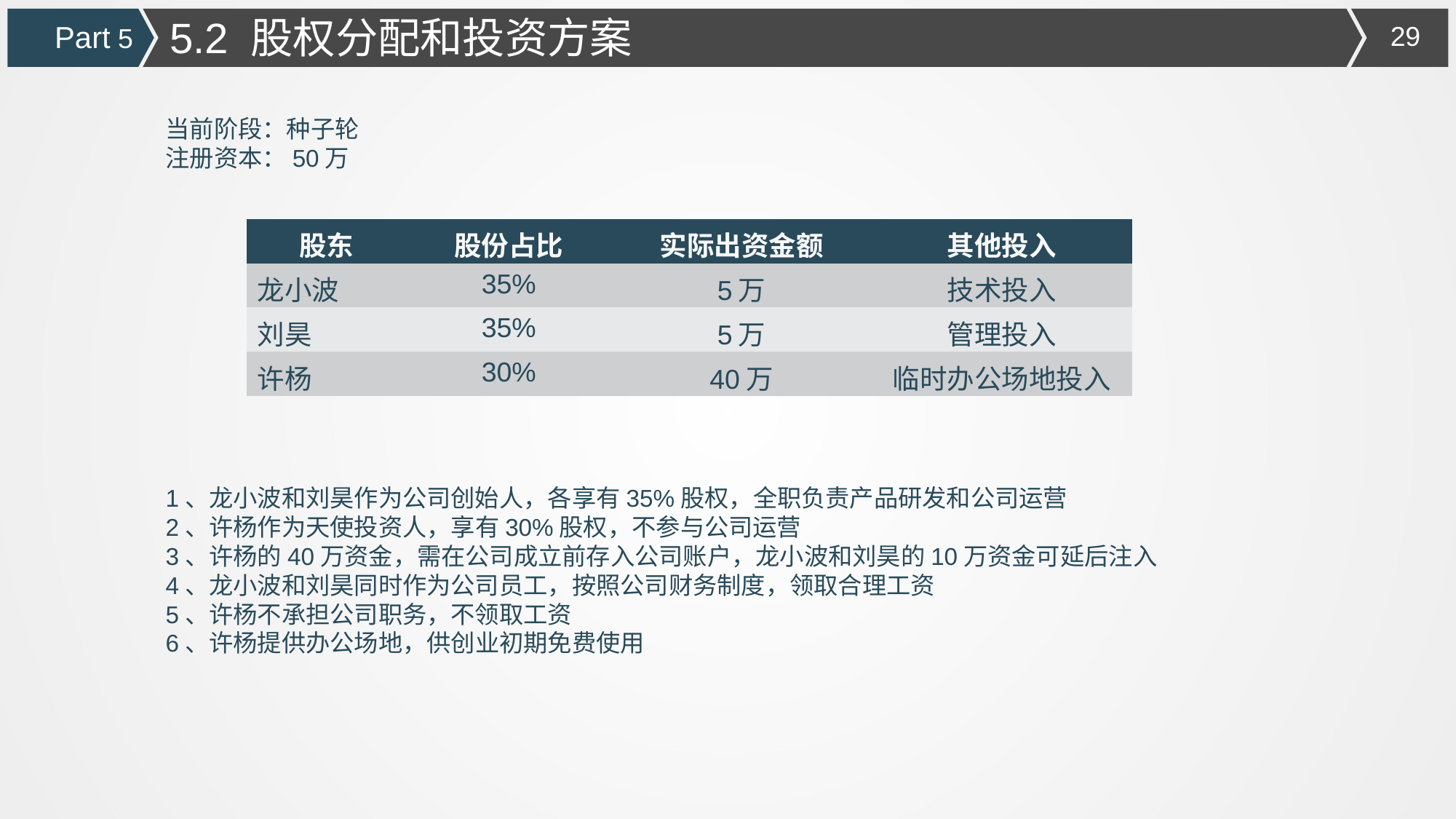

5.2 股权分配和投资方案
Part 5
当前阶段：种子轮
注册资本：50万
| 股东 | 股份占比 | 实际出资金额 | 其他投入 |
| --- | --- | --- | --- |
| 龙小波 | 35% | 5万 | 技术投入 |
| 刘昊 | 35% | 5万 | 管理投入 |
| 许杨 | 30% | 40万 | 临时办公场地投入 |
1、龙小波和刘昊作为公司创始人，各享有35%股权，全职负责产品研发和公司运营
2、许杨作为天使投资人，享有30%股权，不参与公司运营
3、许杨的40万资金，需在公司成立前存入公司账户，龙小波和刘昊的10万资金可延后注入
4、龙小波和刘昊同时作为公司员工，按照公司财务制度，领取合理工资
5、许杨不承担公司职务，不领取工资
6、许杨提供办公场地，供创业初期免费使用